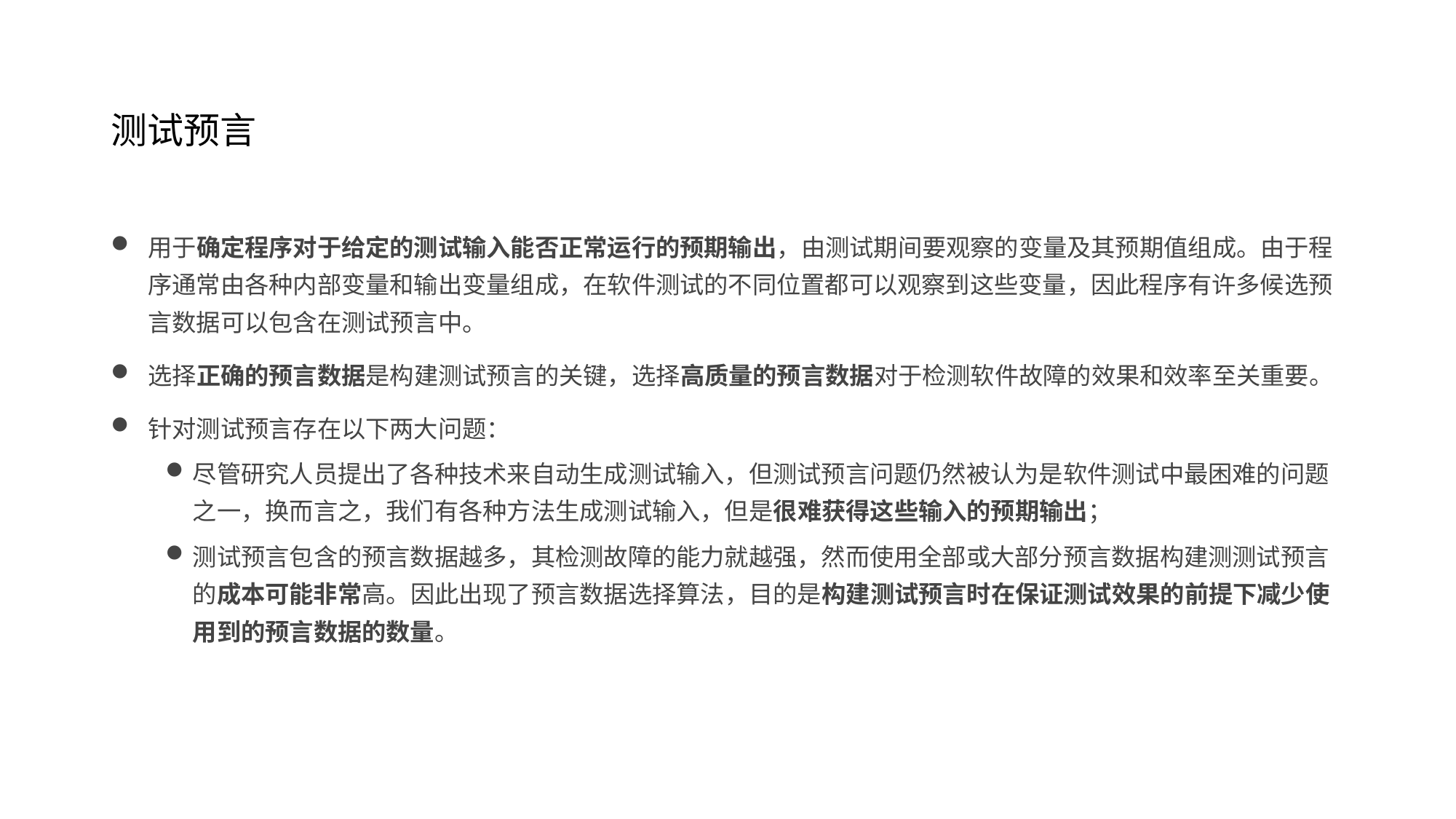

# 测试预言
用于确定程序对于给定的测试输入能否正常运行的预期输出，由测试期间要观察的变量及其预期值组成。由于程序通常由各种内部变量和输出变量组成，在软件测试的不同位置都可以观察到这些变量，因此程序有许多候选预言数据可以包含在测试预言中。
选择正确的预言数据是构建测试预言的关键，选择高质量的预言数据对于检测软件故障的效果和效率至关重要。
针对测试预言存在以下两大问题：
尽管研究人员提出了各种技术来自动生成测试输入，但测试预言问题仍然被认为是软件测试中最困难的问题之一，换而言之，我们有各种方法生成测试输入，但是很难获得这些输入的预期输出；
测试预言包含的预言数据越多，其检测故障的能力就越强，然而使用全部或大部分预言数据构建测测试预言的成本可能非常高。因此出现了预言数据选择算法，目的是构建测试预言时在保证测试效果的前提下减少使用到的预言数据的数量。